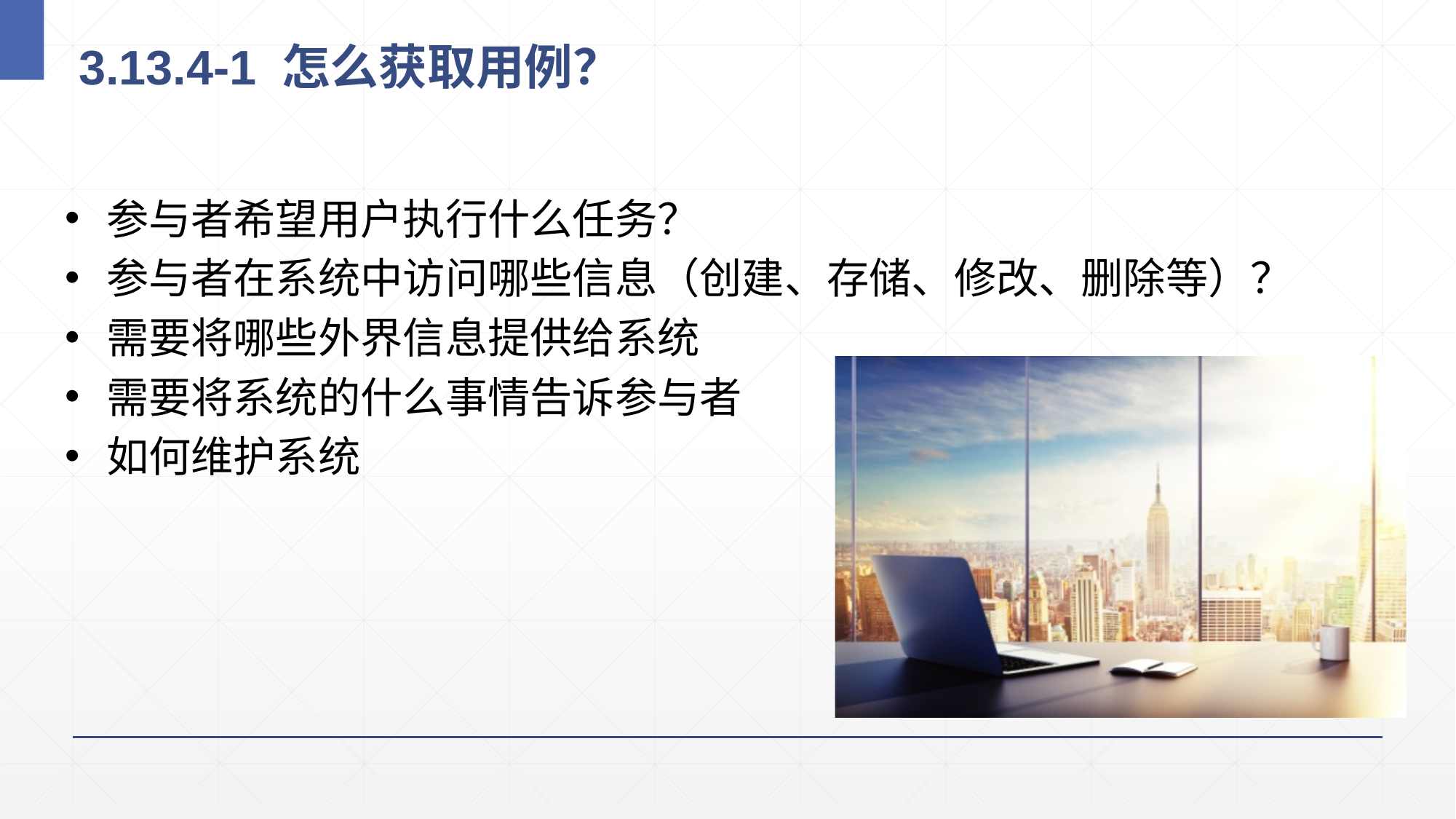

# 3.13.4-1 怎么获取用例？
参与者希望用户执行什么任务？
参与者在系统中访问哪些信息（创建、存储、修改、删除等）？
需要将哪些外界信息提供给系统
需要将系统的什么事情告诉参与者
如何维护系统